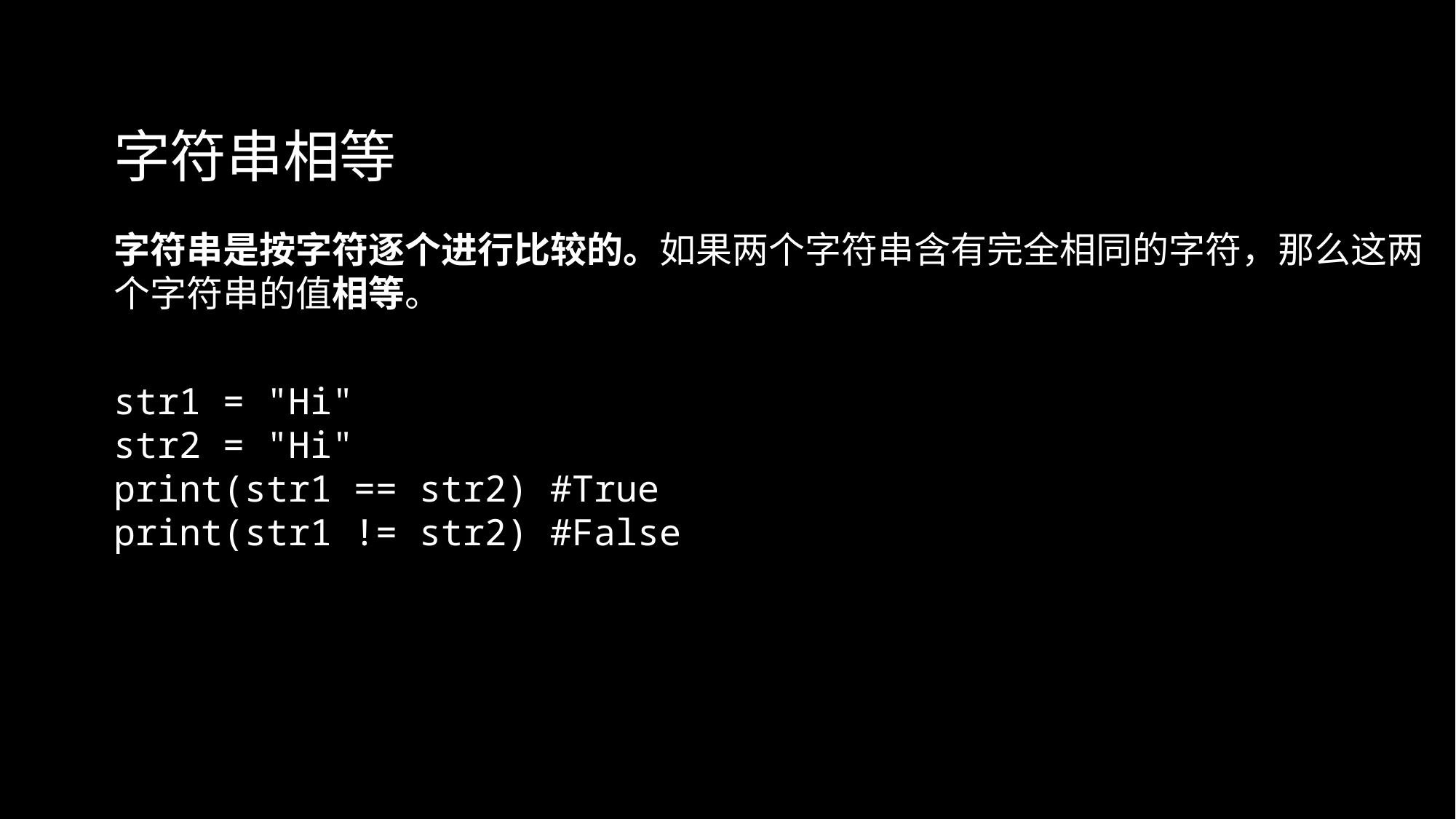

字符串相等
字符串是按字符逐个进行比较的。如果两个字符串含有完全相同的字符，那么这两个字符串的值相等。
str1 = "Hi"
str2 = "Hi"
print(str1 == str2) #True
print(str1 != str2) #False